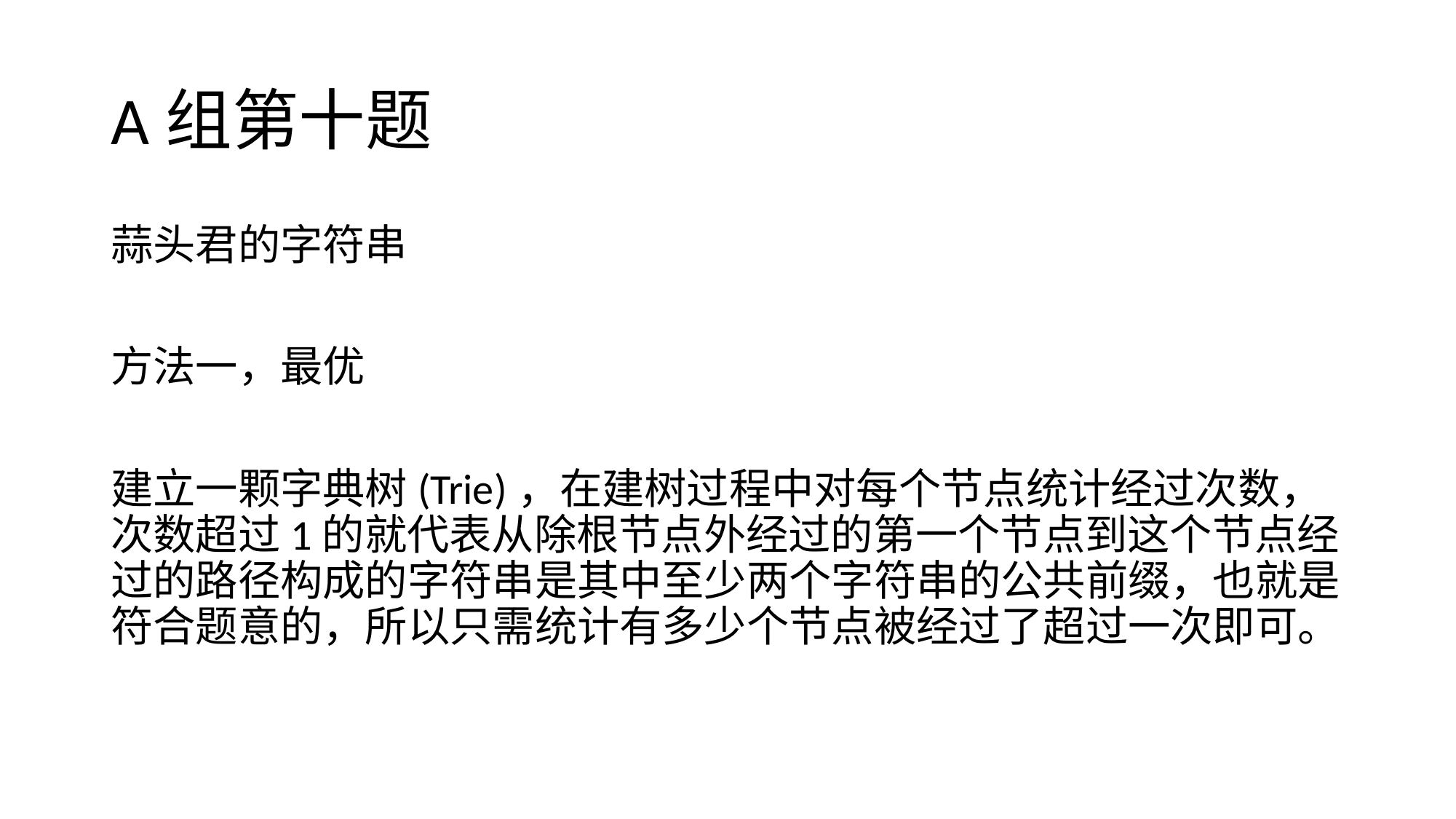

# A组第十题
蒜头君的字符串

方法一，最优

建立一颗字典树(Trie)，在建树过程中对每个节点统计经过次数，次数超过1的就代表从除根节点外经过的第一个节点到这个节点经过的路径构成的字符串是其中至少两个字符串的公共前缀，也就是符合题意的，所以只需统计有多少个节点被经过了超过一次即可。